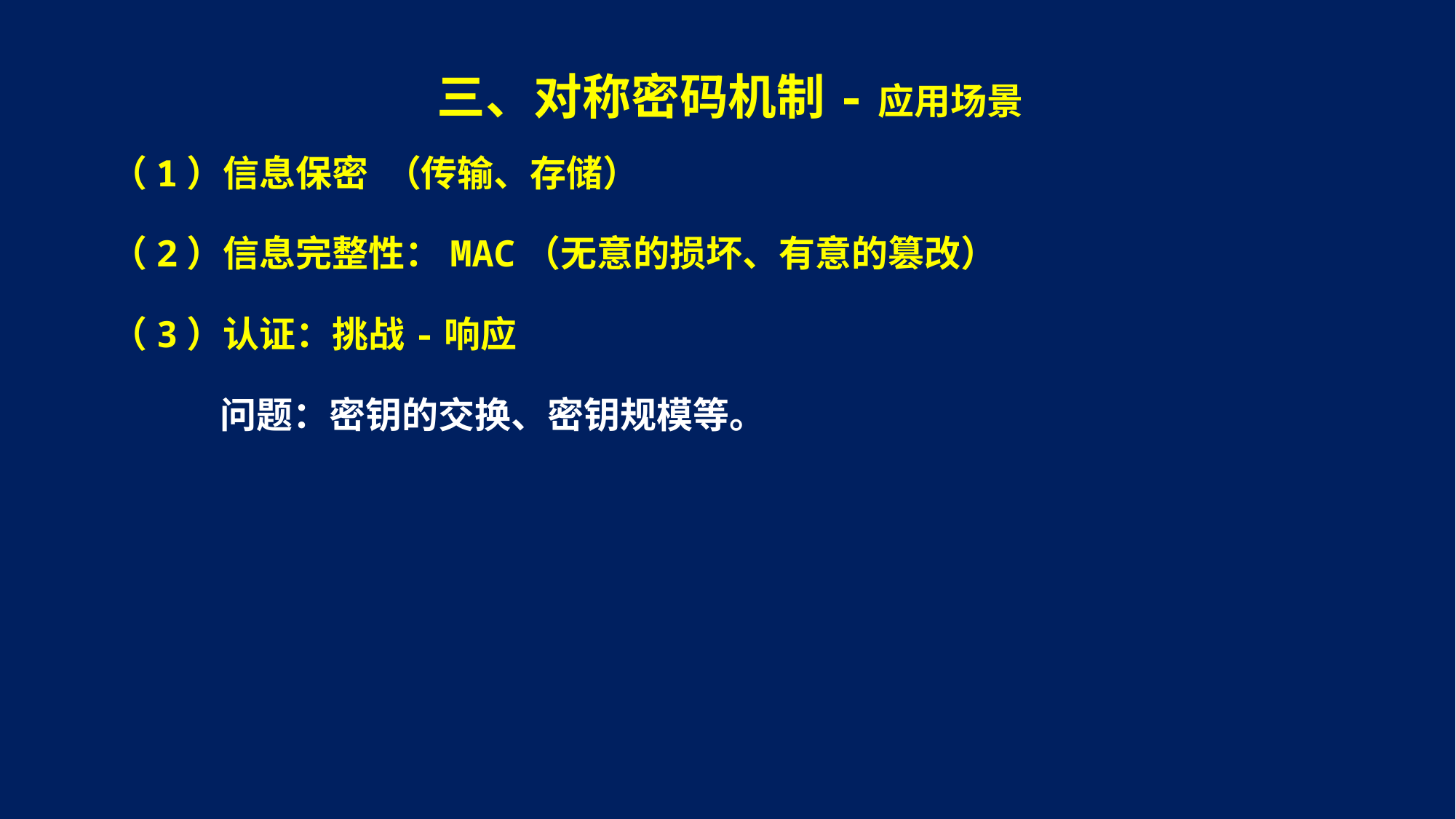

三、对称密码机制-应用场景
（1）信息保密  （传输、存储）
（2）信息完整性：MAC（无意的损坏、有意的篡改）
（3）认证：挑战-响应
	问题：密钥的交换、密钥规模等。